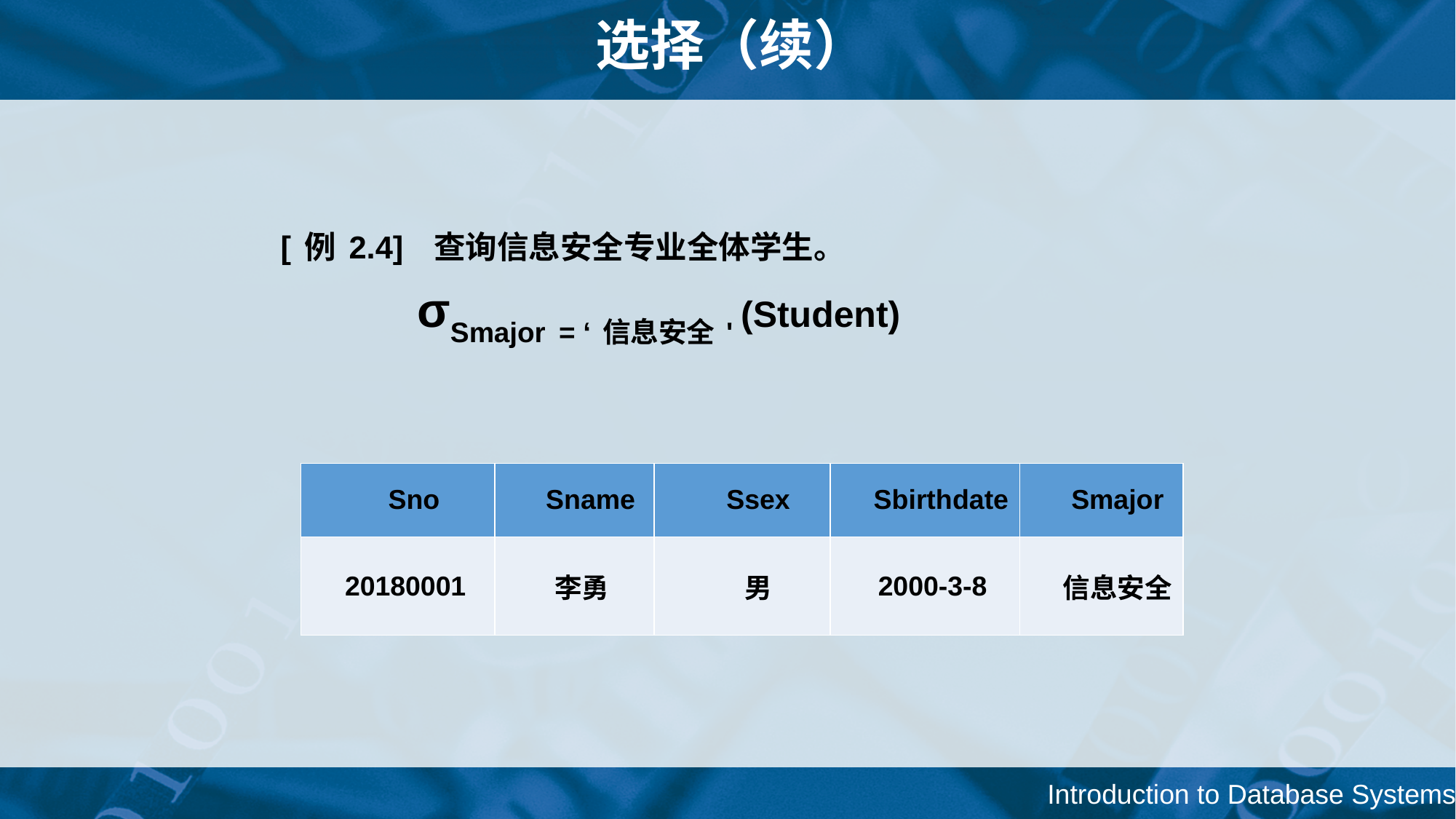

# 选择（续）
[例2.4]  查询信息安全专业全体学生。
    	σSmajor = ‘信息安全' (Student)

	结果：

| Sno | Sname | Ssex | Sbirthdate | Smajor |
| --- | --- | --- | --- | --- |
| 20180001 | 李勇 | 男 | 2000-3-8 | 信息安全 |